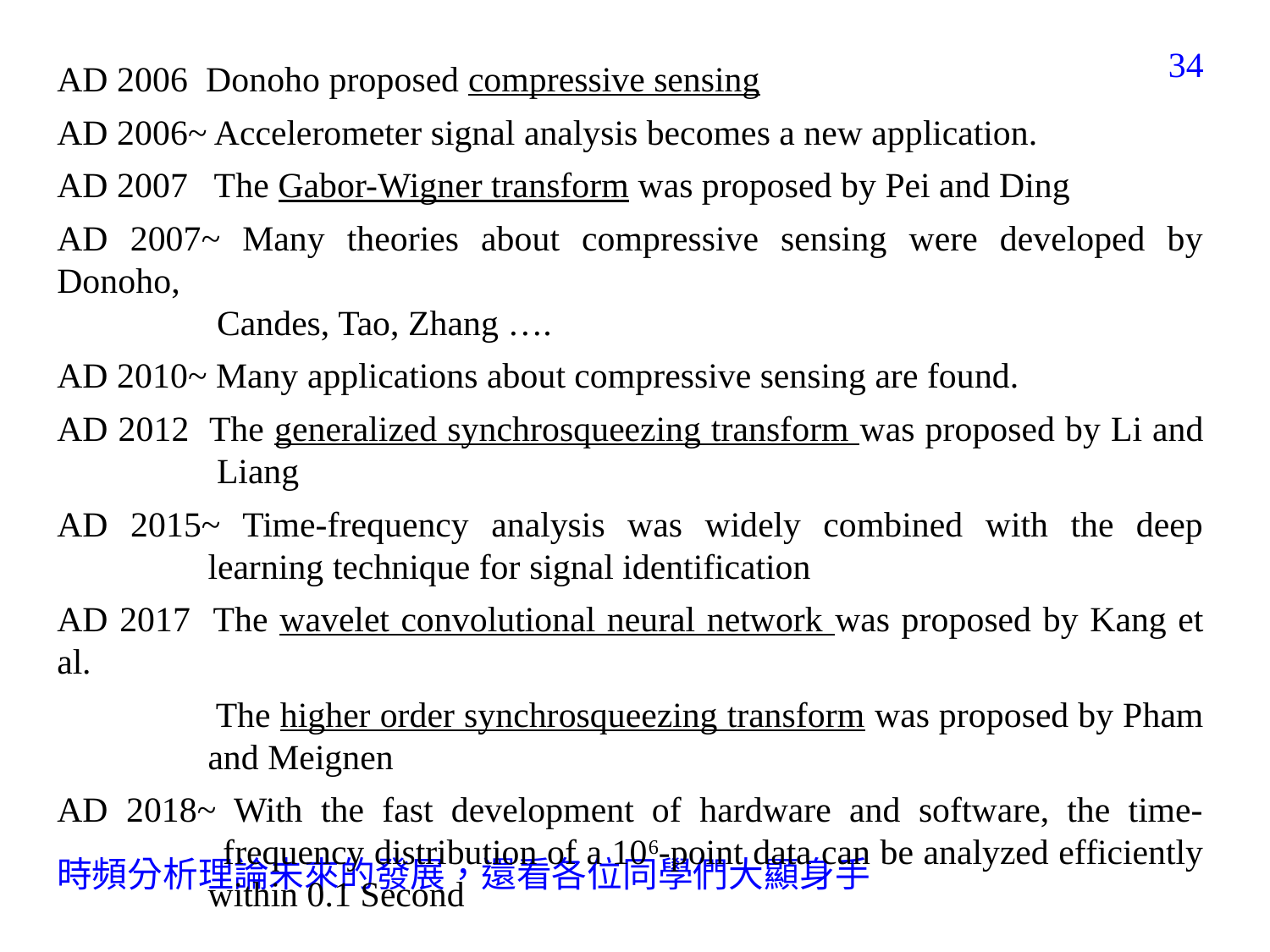

34
AD 2006  Donoho proposed compressive sensing
AD 2006~ Accelerometer signal analysis becomes a new application.
AD 2007   The Gabor-Wigner transform was proposed by Pei and Ding
AD 2007~ Many theories about compressive sensing were developed by Donoho,
                  Candes, Tao, Zhang ….
AD 2010~ Many applications about compressive sensing are found.
AD 2012  The generalized synchrosqueezing transform was proposed by Li and
                  Liang
AD 2015~ Time-frequency analysis was widely combined with the deep
                 learning technique for signal identification
AD 2017  The wavelet convolutional neural network was proposed by Kang et al.
                 The higher order synchrosqueezing transform was proposed by Pham
                 and Meignen
AD 2018~ With the fast development of hardware and software, the time-
                 frequency distribution of a 106-point data can be analyzed efficiently
                 within 0.1 Second
時頻分析理論未來的發展，還看各位同學們大顯身手